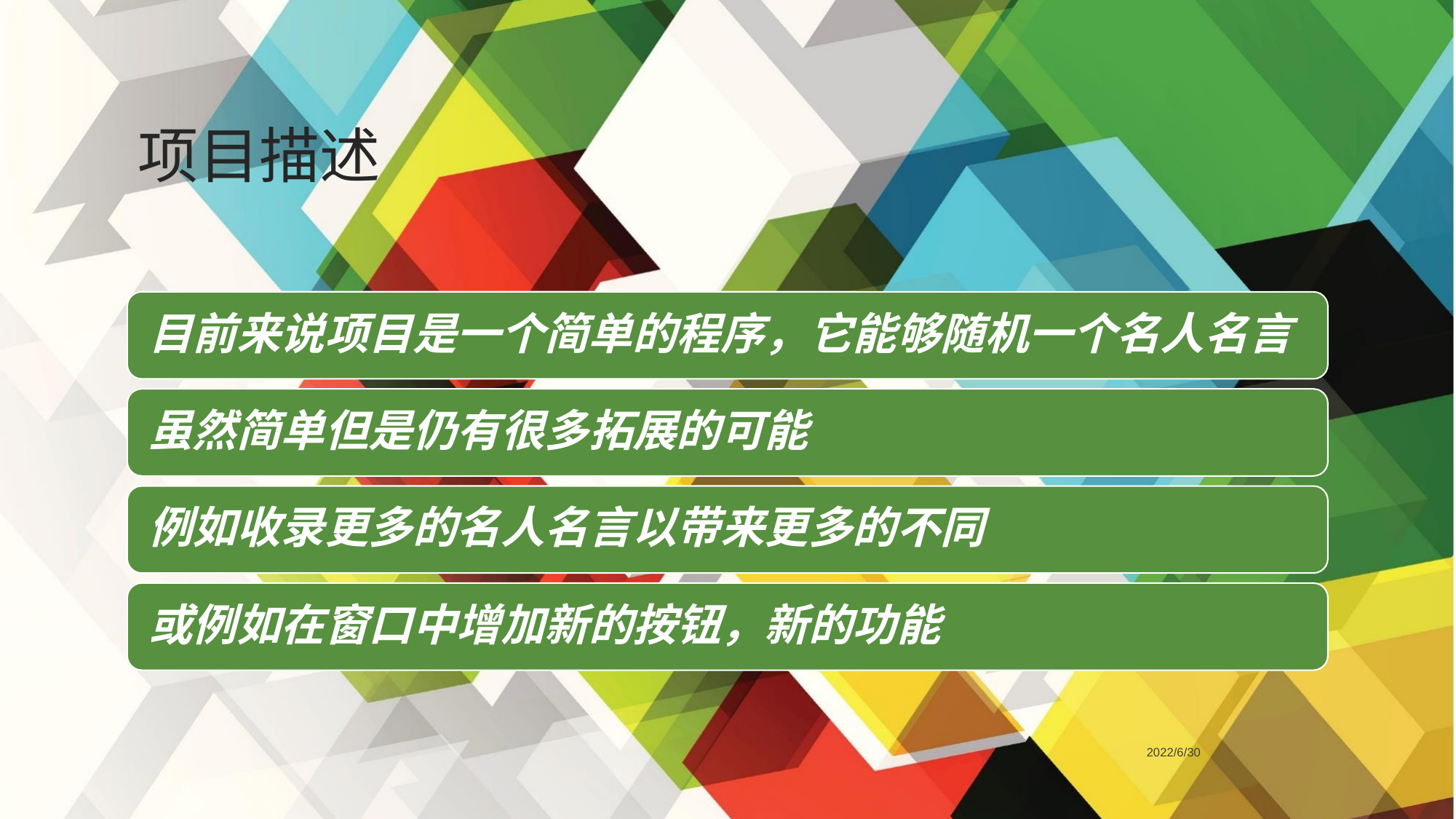

# 项目描述
目前来说项目是一个简单的程序，它能够随机一个名人名言
虽然简单但是仍有很多拓展的可能
例如收录更多的名人名言以带来更多的不同
或例如在窗口中增加新的按钮，新的功能
2022/6/30